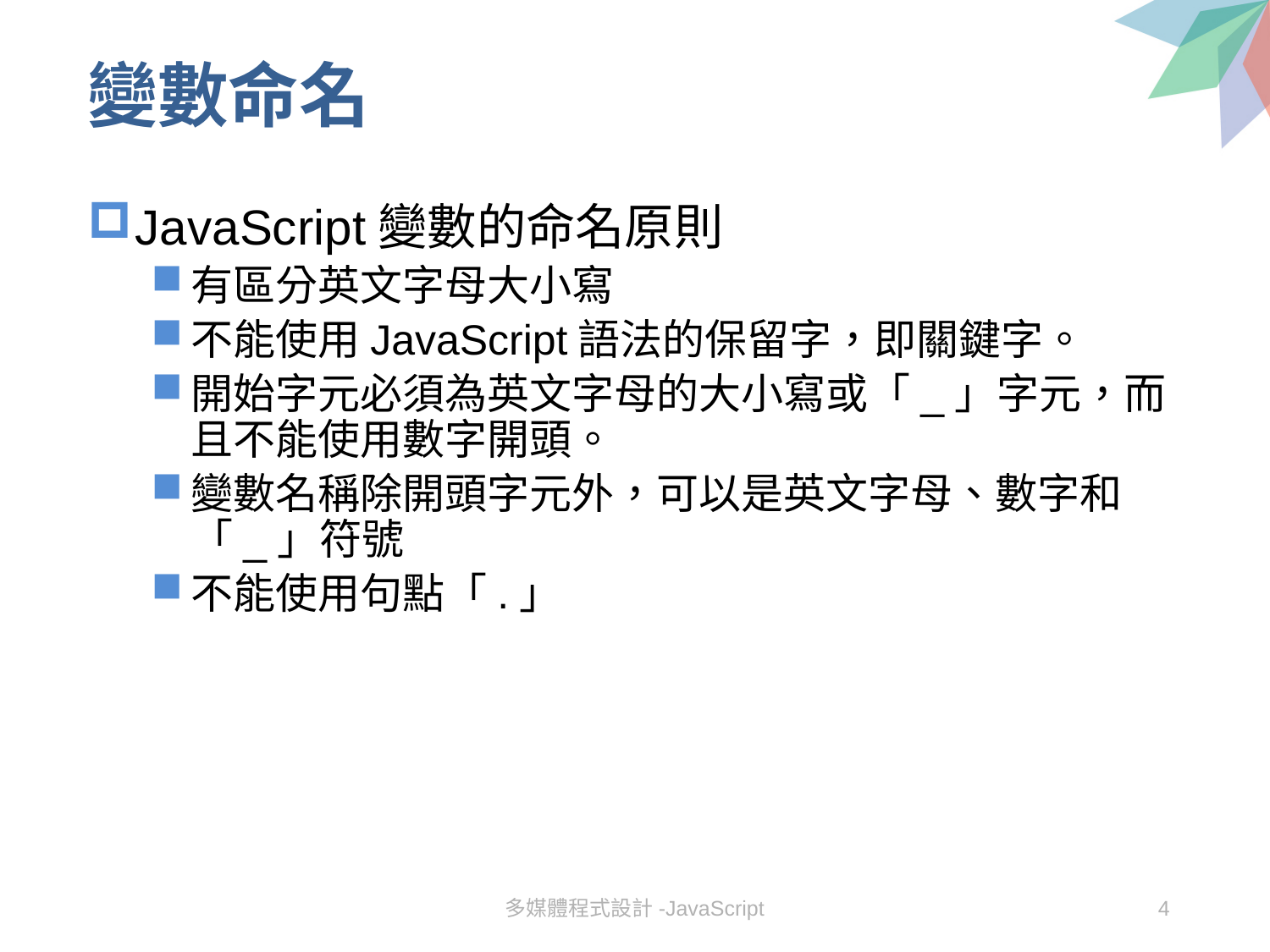

# 變數命名
JavaScript變數的命名原則
有區分英文字母大小寫
不能使用JavaScript語法的保留字，即關鍵字。
開始字元必須為英文字母的大小寫或「_」字元，而且不能使用數字開頭。
變數名稱除開頭字元外，可以是英文字母、數字和「_」符號
不能使用句點「.」

多媒體程式設計-JavaScript
4